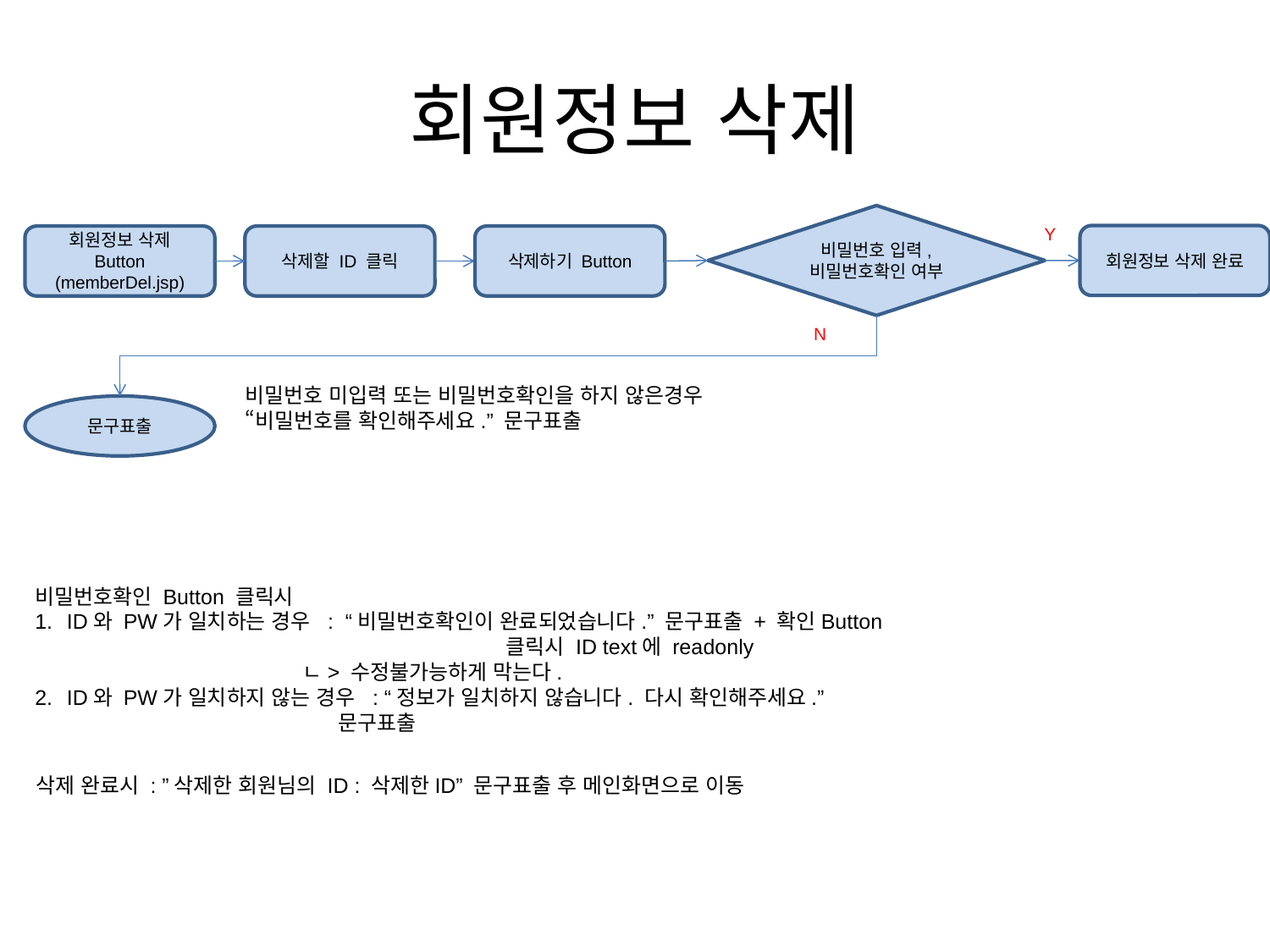

# 회원정보 삭제
비밀번호 입력, 비밀번호확인 여부
Y
회원정보 삭제 완료
회원정보 삭제 Button (memberDel.jsp)
삭제할 ID 클릭
삭제하기 Button
N
비밀번호 미입력 또는 비밀번호확인을 하지 않은경우
“비밀번호를 확인해주세요.” 문구표출
문구표출
비밀번호확인 Button 클릭시
ID와 PW가 일치하는 경우  :  “비밀번호확인이 완료되었습니다.” 문구표출 + 확인Button 			         클릭시 ID text에 readonly
                                       ㄴ> 수정불가능하게 막는다.
ID와 PW가 일치하지 않는 경우  : “정보가 일치하지 않습니다. 다시 확인해주세요.”
                                             문구표출
삭제 완료시 : ”삭제한 회원님의 ID : 삭제한ID” 문구표출 후 메인화면으로 이동